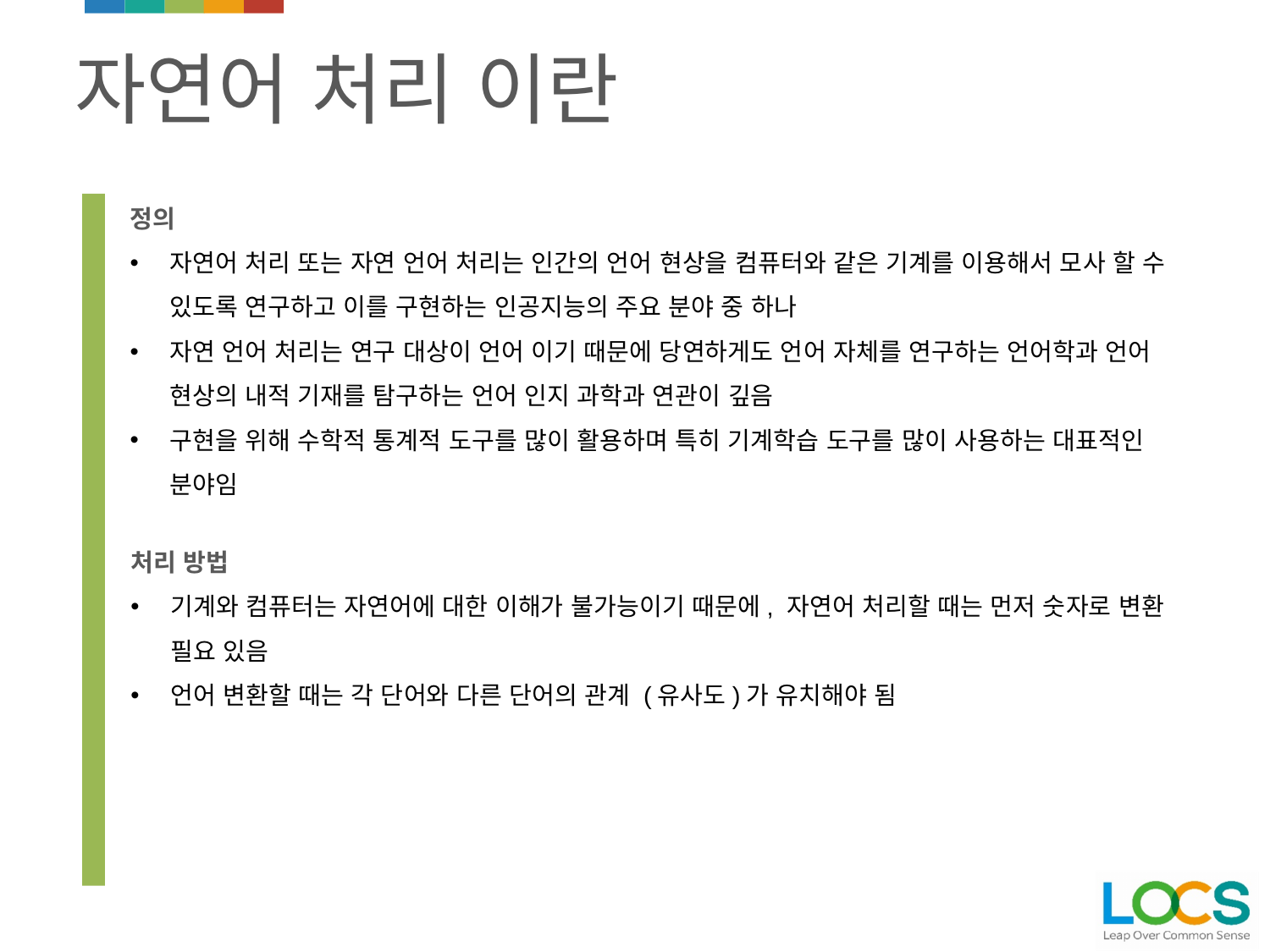

# 자연어 처리 이란

정의
자연어 처리 또는 자연 언어 처리는 인간의 언어 현상을 컴퓨터와 같은 기계를 이용해서 모사 할 수 있도록 연구하고 이를 구현하는 인공지능의 주요 분야 중 하나
자연 언어 처리는 연구 대상이 언어 이기 때문에 당연하게도 언어 자체를 연구하는 언어학과 언어 현상의 내적 기재를 탐구하는 언어 인지 과학과 연관이 깊음
구현을 위해 수학적 통계적 도구를 많이 활용하며 특히 기계학습 도구를 많이 사용하는 대표적인 분야임

처리 방법
기계와 컴퓨터는 자연어에 대한 이해가 불가능이기 때문에, 자연어 처리할 때는 먼저 숫자로 변환 필요 있음
언어 변환할 때는 각 단어와 다른 단어의 관계 (유사도)가 유치해야 됨